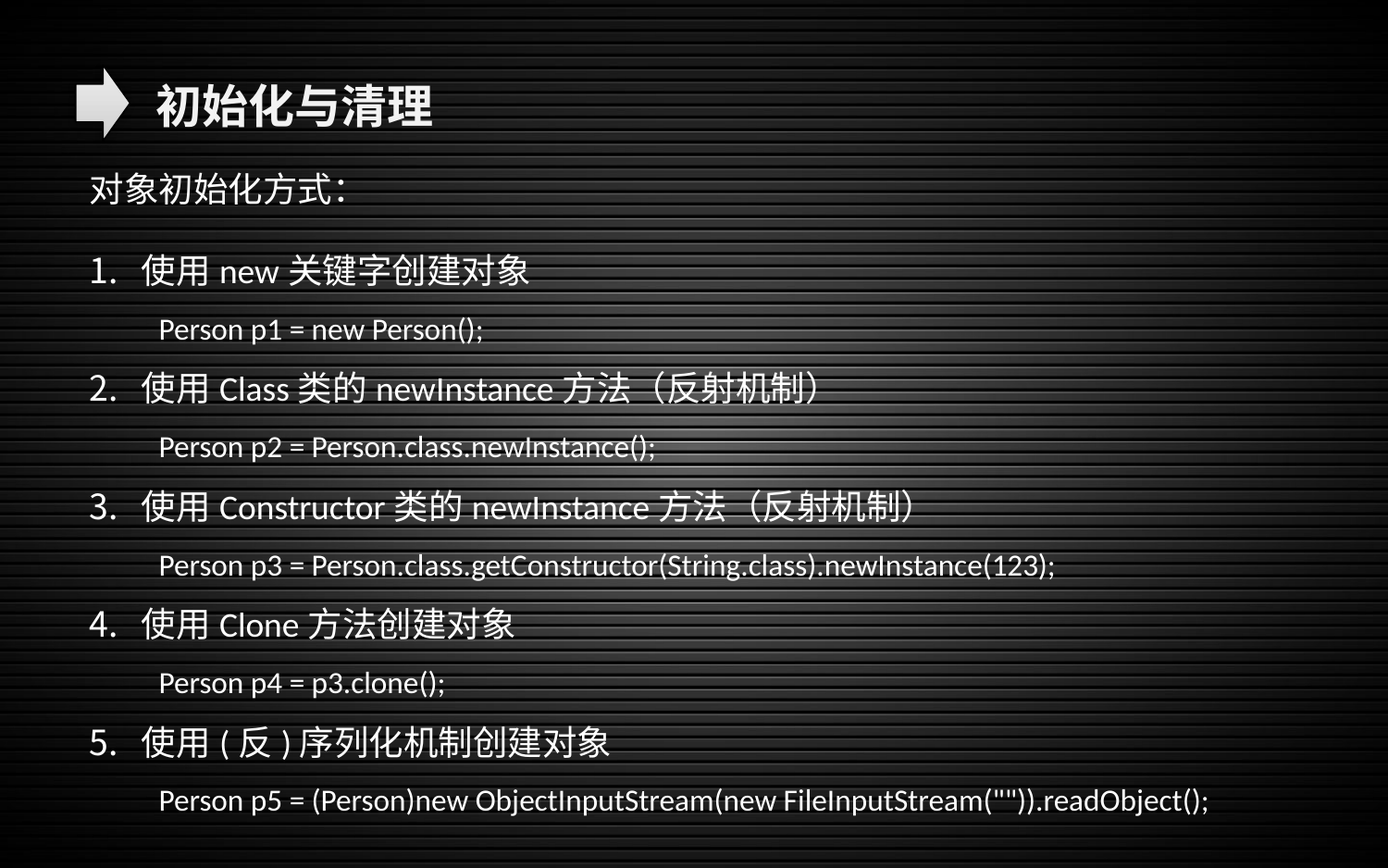

初始化与清理
对象初始化方式：

使用new关键字创建对象
Person p1 = new Person();
使用Class类的newInstance方法（反射机制）
Person p2 = Person.class.newInstance();
使用Constructor类的newInstance方法（反射机制）
Person p3 = Person.class.getConstructor(String.class).newInstance(123);
使用Clone方法创建对象
Person p4 = p3.clone();
使用(反)序列化机制创建对象
Person p5 = (Person)new ObjectInputStream(new FileInputStream("")).readObject();